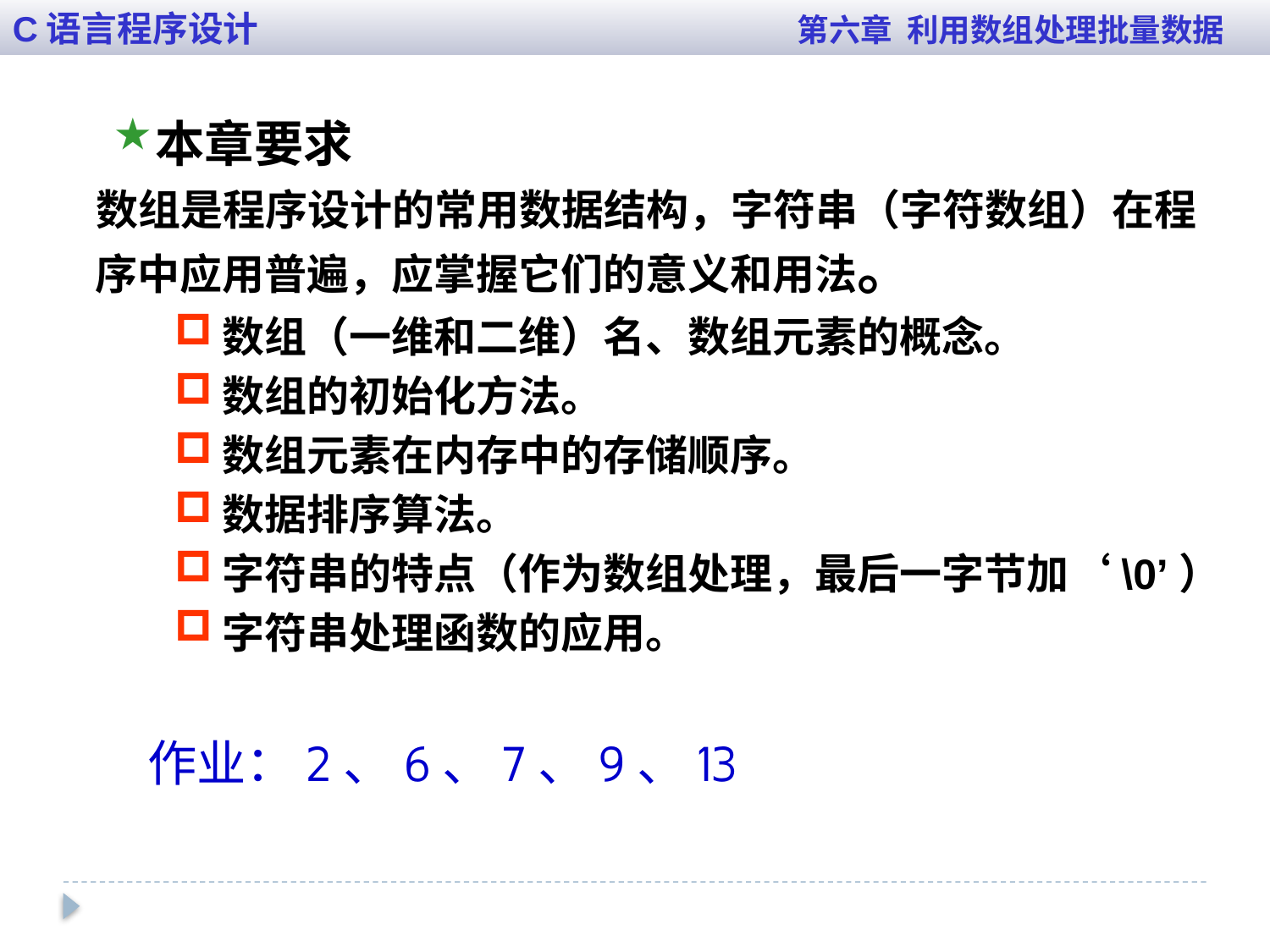

C语言程序设计                                                                   第六章  利用数组处理批量数据
本章要求
    数组是程序设计的常用数据结构，字符串（字符数组）在程序中应用普遍，应掌握它们的意义和用法。
数组（一维和二维）名、数组元素的概念。
数组的初始化方法。
数组元素在内存中的存储顺序。
数据排序算法。
字符串的特点（作为数组处理，最后一字节加‘\0’）
字符串处理函数的应用。

作业：2、6、7、9、13